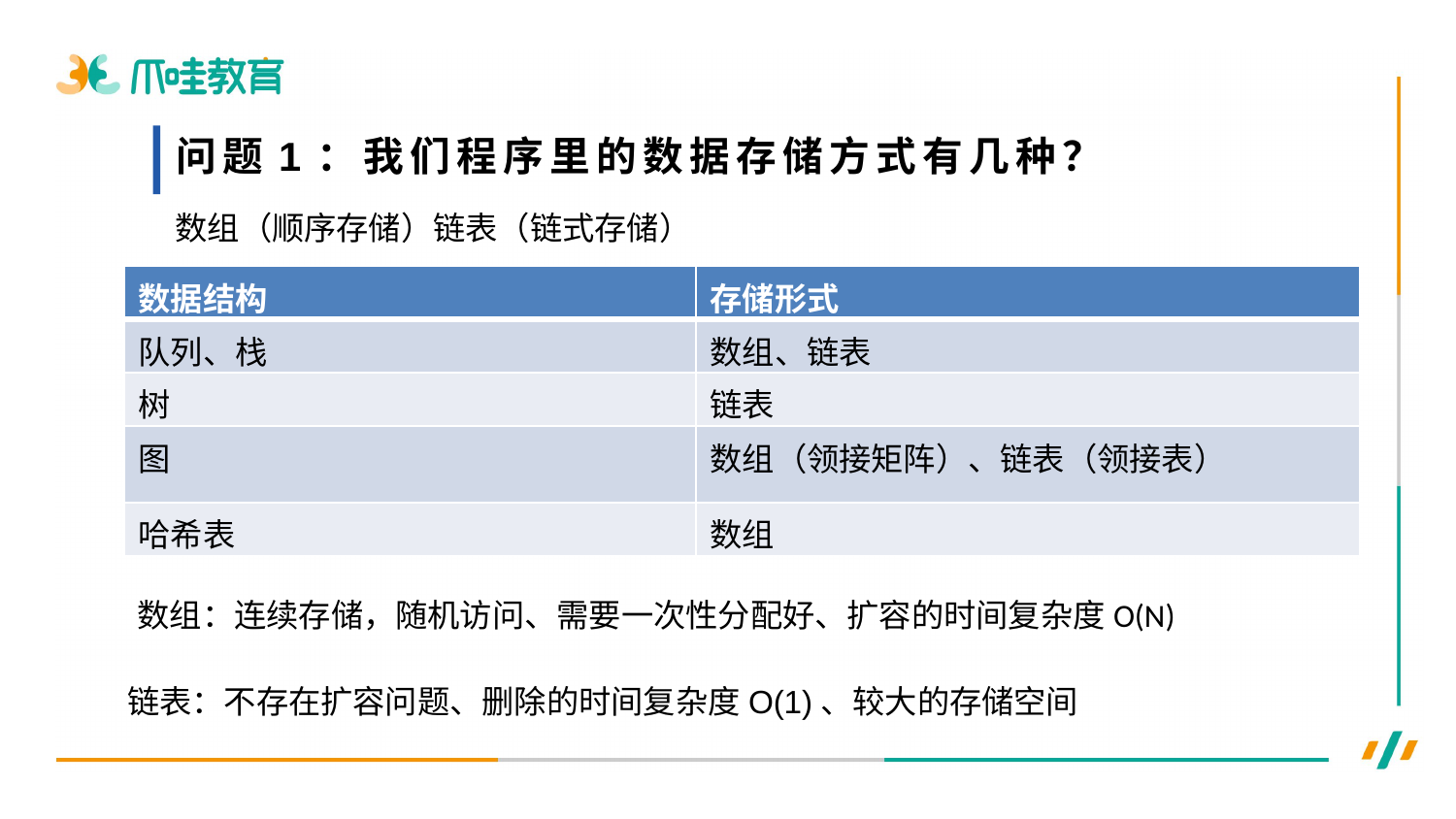

问题1：我们程序里的数据存储方式有几种？
数组（顺序存储）链表（链式存储）
| 数据结构 | 存储形式 |
| --- | --- |
| 队列、栈 | 数组、链表 |
| 树 | 链表 |
| 图 | 数组（领接矩阵）、链表（领接表） |
| 哈希表 | 数组 |

数组：连续存储，随机访问、需要一次性分配好、扩容的时间复杂度O(N)
链表：不存在扩容问题、删除的时间复杂度O(1)、较大的存储空间